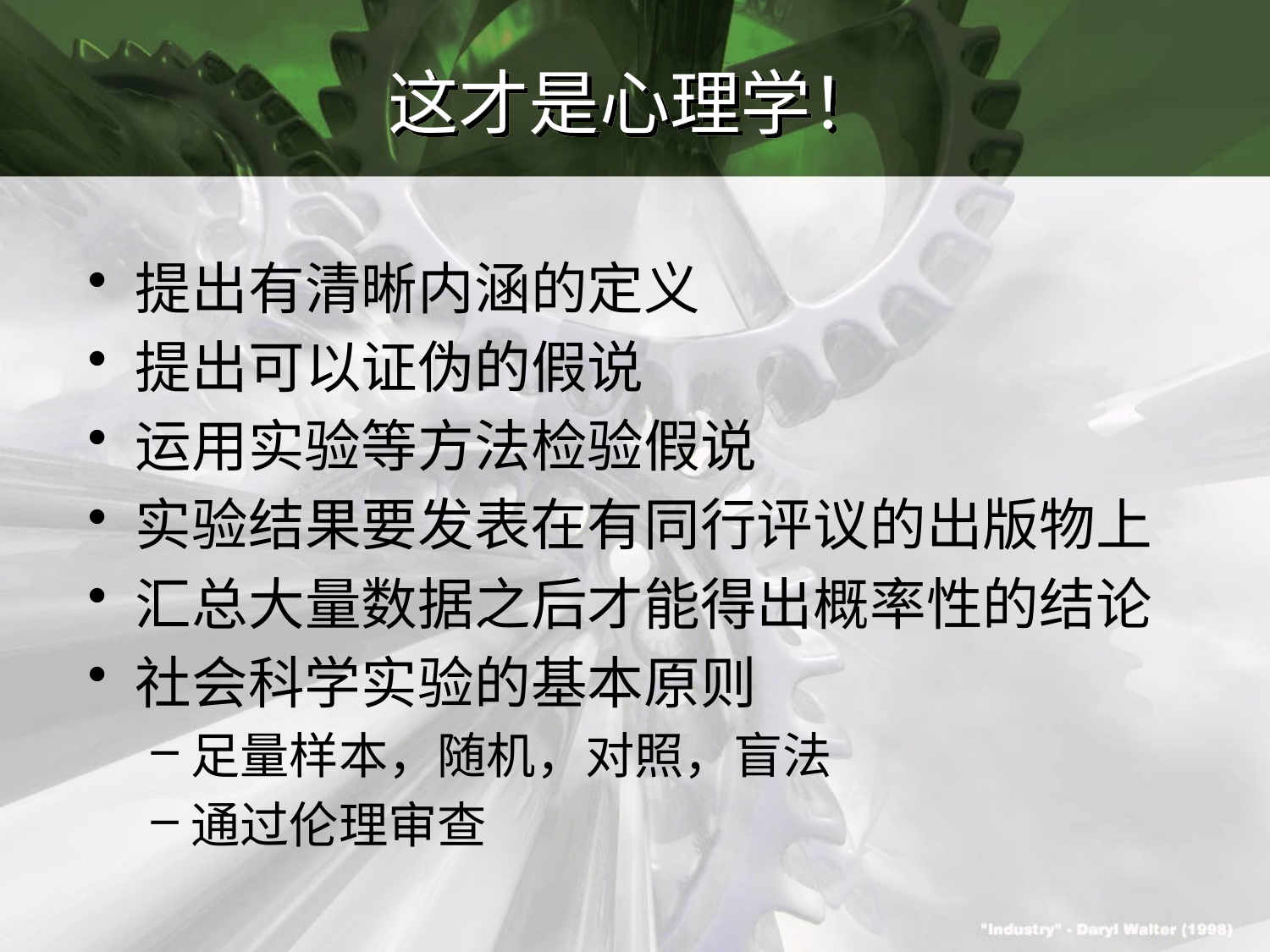

# 这才是心理学！
提出有清晰内涵的定义
提出可以证伪的假说
运用实验等方法检验假说
实验结果要发表在有同行评议的出版物上
汇总大量数据之后才能得出概率性的结论
社会科学实验的基本原则
足量样本，随机，对照，盲法
通过伦理审查